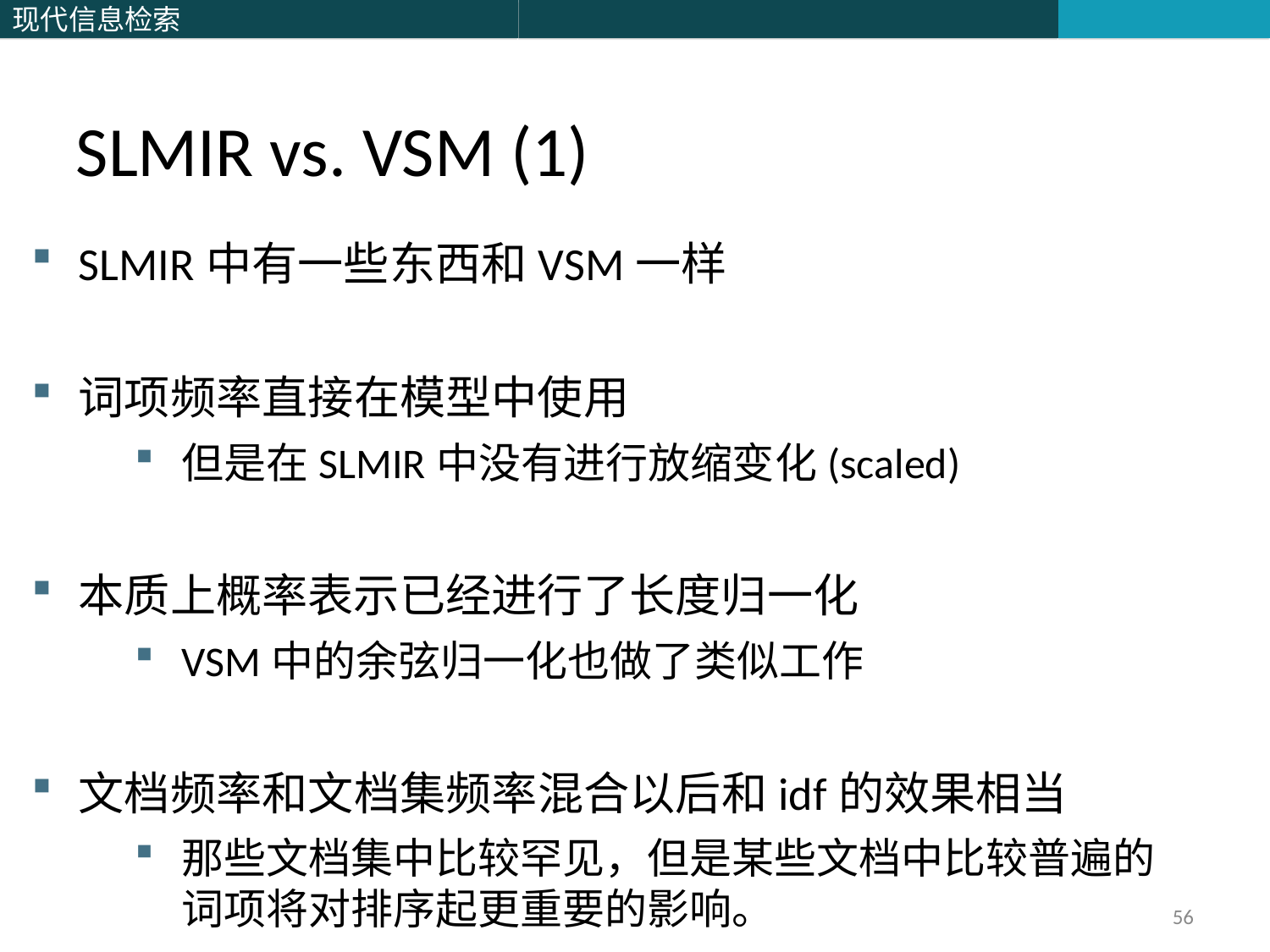

SLMIR vs. VSM (1)
SLMIR中有一些东西和VSM一样

词项频率直接在模型中使用
但是在SLMIR中没有进行放缩变化(scaled)

本质上概率表示已经进行了长度归一化
VSM中的余弦归一化也做了类似工作

文档频率和文档集频率混合以后和idf的效果相当
那些文档集中比较罕见，但是某些文档中比较普遍的词项将对排序起更重要的影响。
56